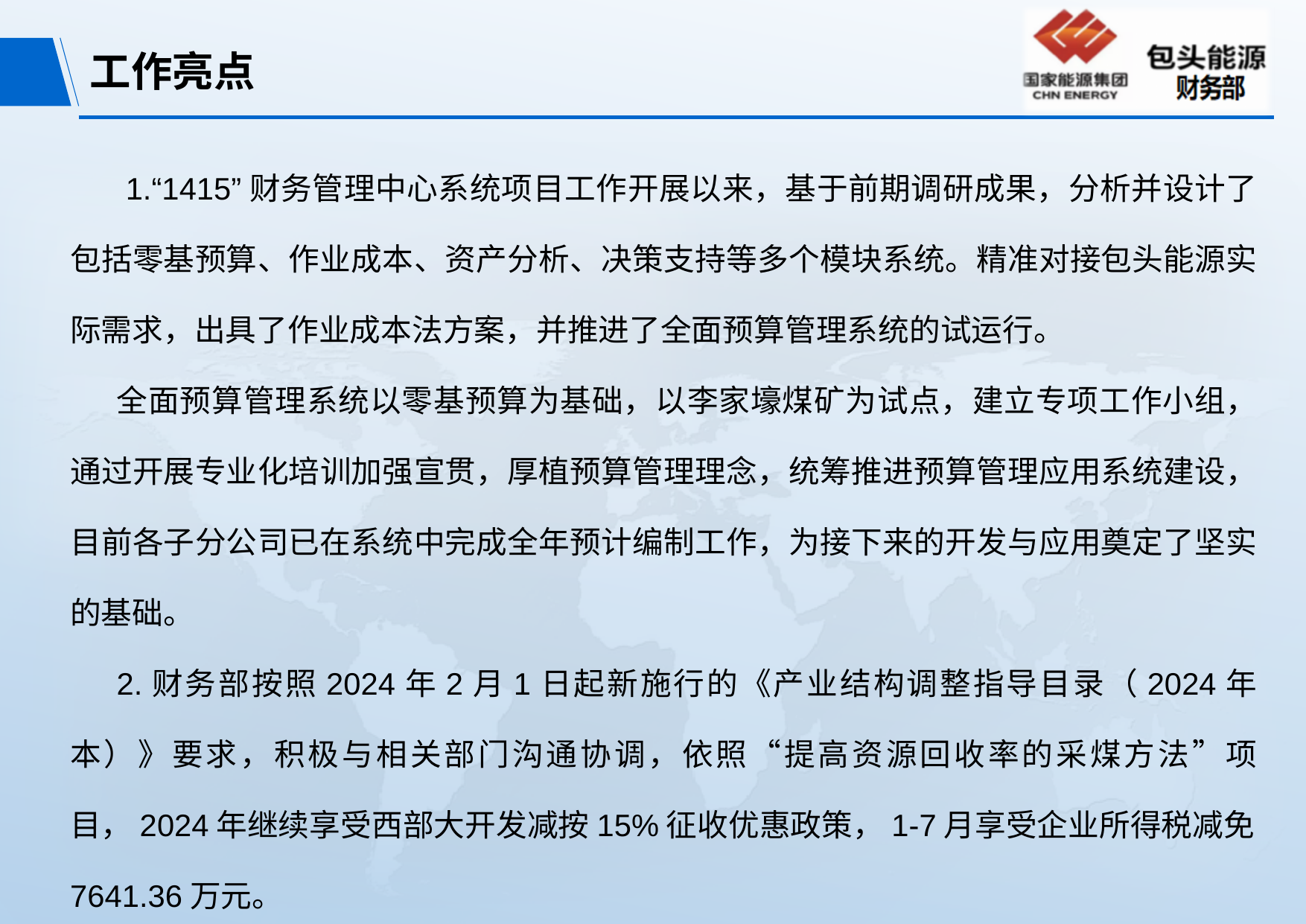

# 工作亮点
 1.“1415”财务管理中心系统项目工作开展以来，基于前期调研成果，分析并设计了包括零基预算、作业成本、资产分析、决策支持等多个模块系统。精准对接包头能源实际需求，出具了作业成本法方案，并推进了全面预算管理系统的试运行。
全面预算管理系统以零基预算为基础，以李家壕煤矿为试点，建立专项工作小组，通过开展专业化培训加强宣贯，厚植预算管理理念，统筹推进预算管理应用系统建设，目前各子分公司已在系统中完成全年预计编制工作，为接下来的开发与应用奠定了坚实的基础。
2.财务部按照2024年2月1日起新施行的《产业结构调整指导目录（2024年本）》要求，积极与相关部门沟通协调，依照“提高资源回收率的采煤方法”项目，2024年继续享受西部大开发减按15%征收优惠政策，1-7月享受企业所得税减免7641.36万元。

34